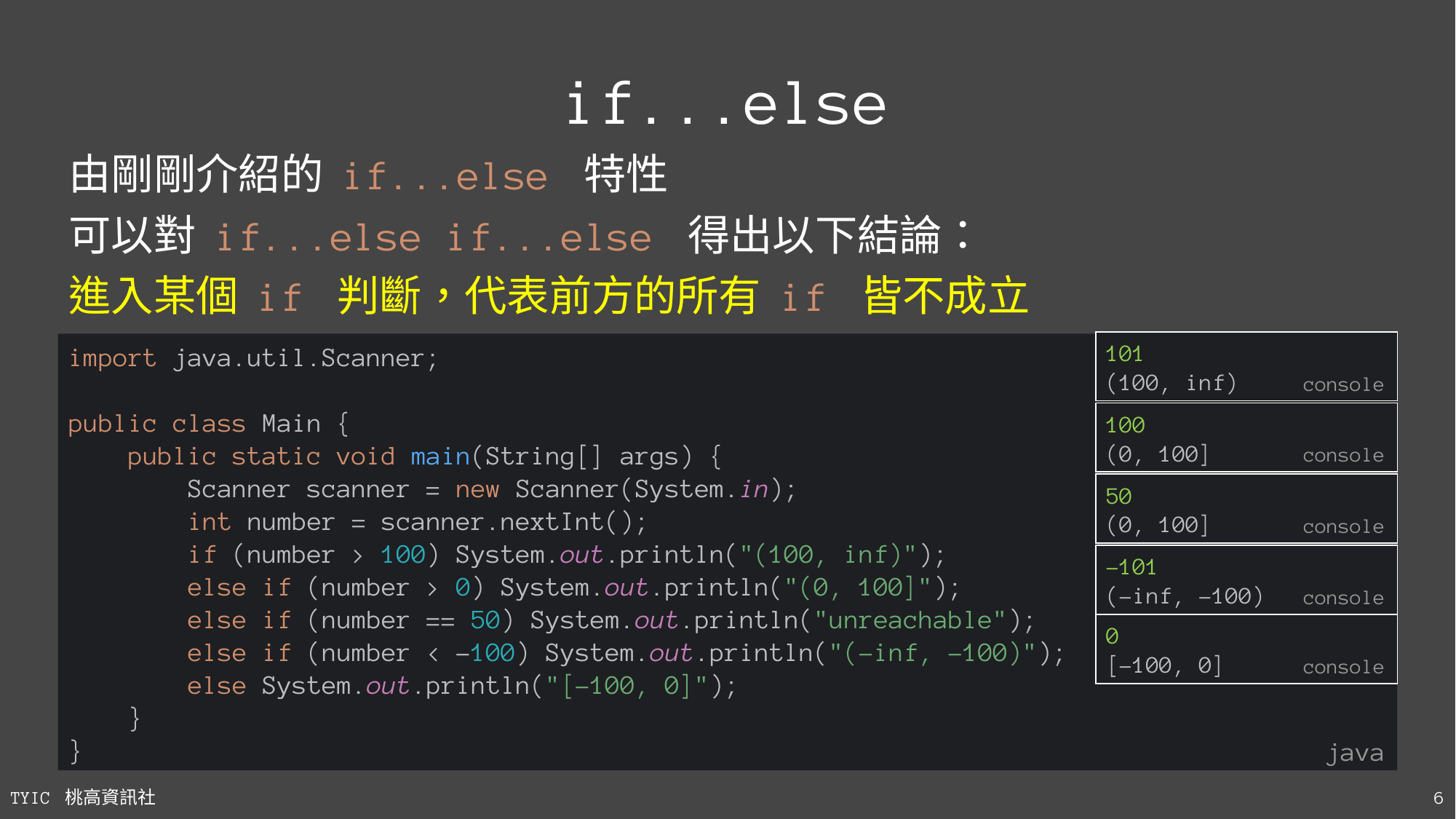

# if...else
由剛剛介紹的 if...else 特性
可以對 if...else if...else 得出以下結論：
進入某個 if 判斷，代表前方的所有 if 皆不成立
101
(100, inf)
console
import java.util.Scanner;
public class Main {
    public static void main(String[] args) {
        Scanner scanner = new Scanner(System.in);
        int number = scanner.nextInt();
        if (number > 100) System.out.println("(100, inf)");
        else if (number > 0) System.out.println("(0, 100]");
        else if (number == 50) System.out.println("unreachable");
        else if (number < -100) System.out.println("(-inf, -100)");
        else System.out.println("[-100, 0]");
    }
}
java
100
(0, 100]
console
50
(0, 100]
console
-101
(-inf, -100)
console
0
[-100, 0]
console